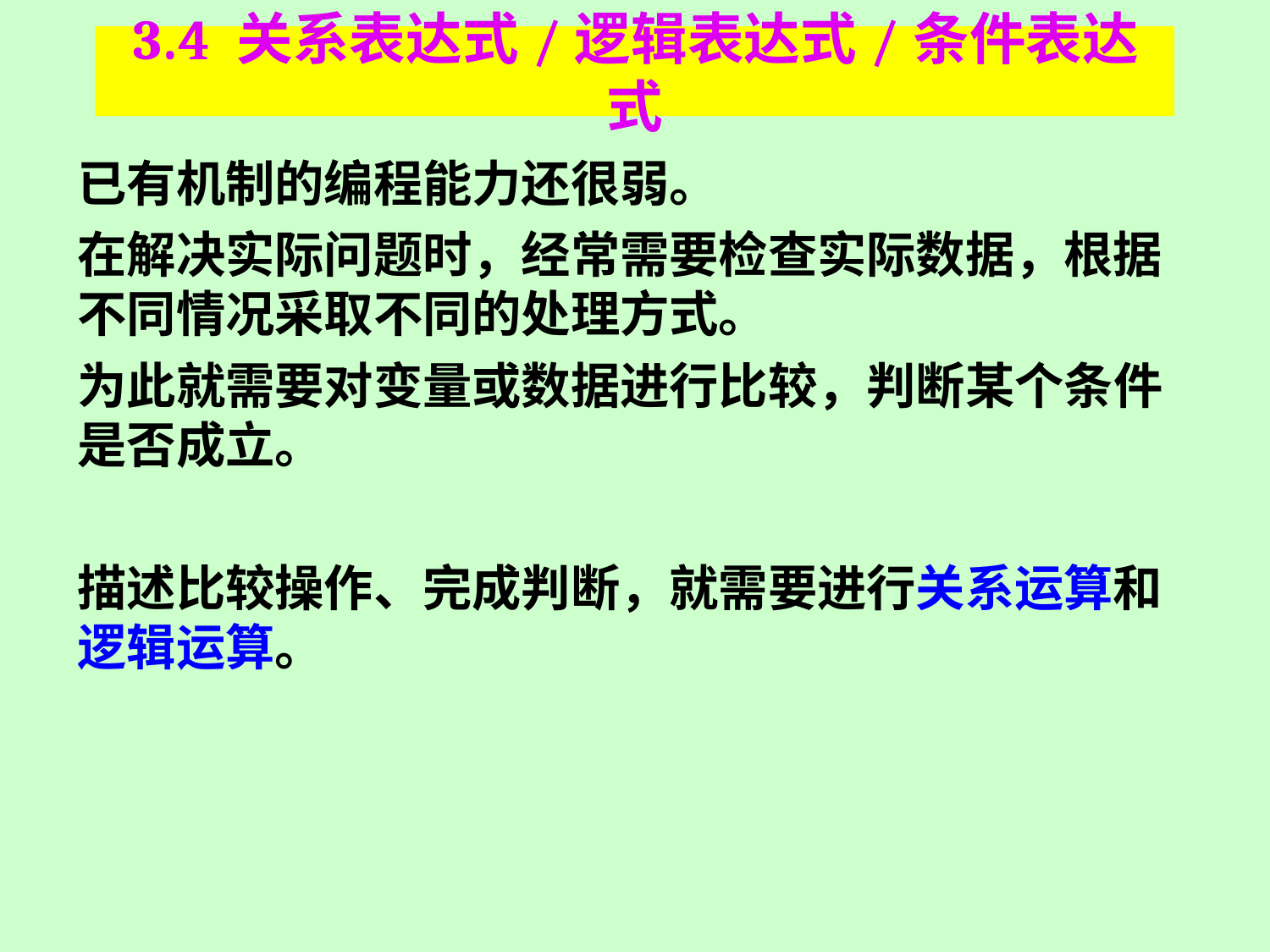

# 3.4 关系表达式/逻辑表达式/条件表达式
已有机制的编程能力还很弱。
在解决实际问题时，经常需要检查实际数据，根据不同情况采取不同的处理方式。
为此就需要对变量或数据进行比较，判断某个条件是否成立。

描述比较操作、完成判断，就需要进行关系运算和逻辑运算。
49